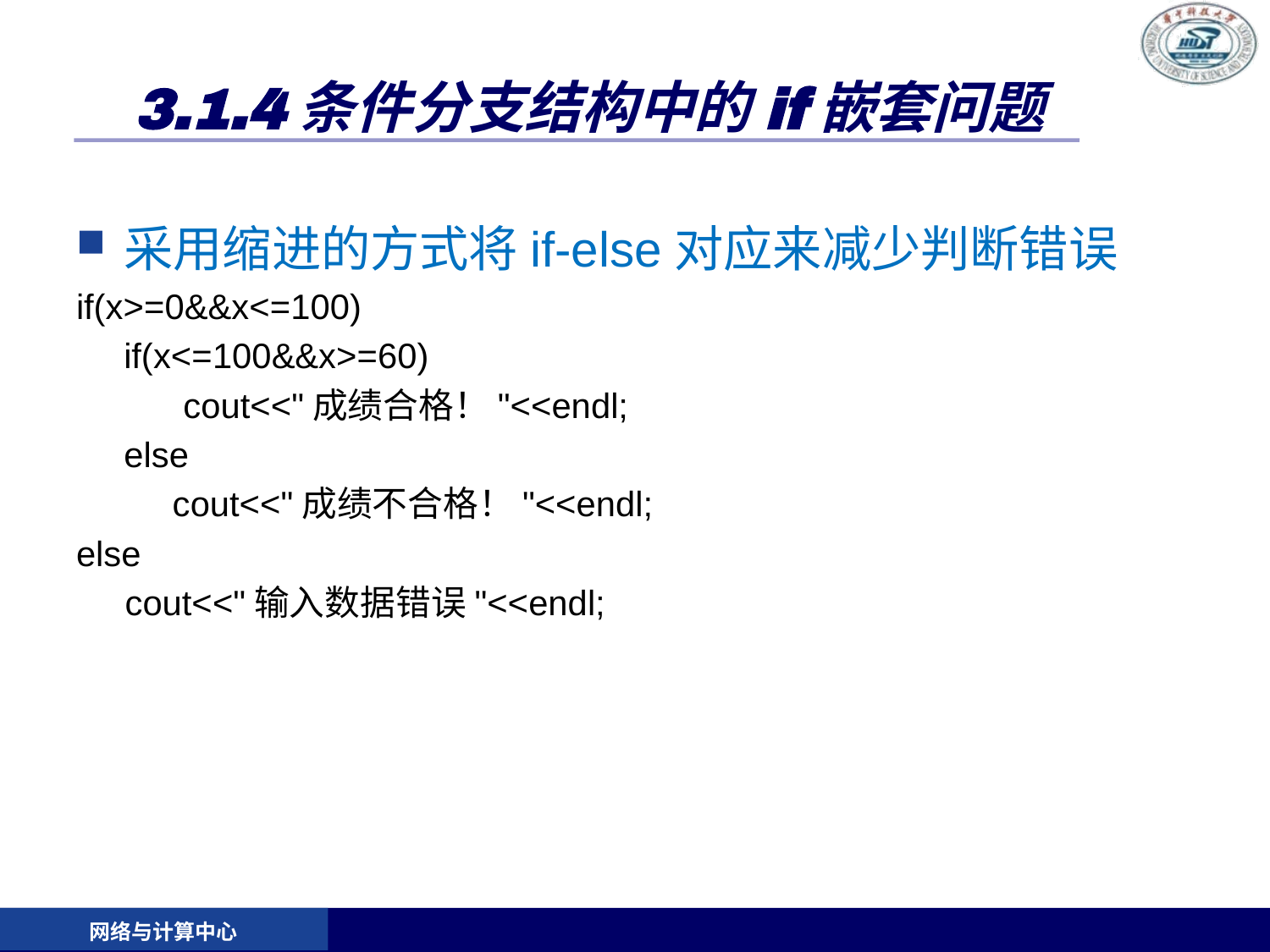

# 3.1.4条件分支结构中的if嵌套问题
采用缩进的方式将if-else对应来减少判断错误
if(x>=0&&x<=100)
	if(x<=100&&x>=60)
           cout<<"成绩合格！"<<endl;
	else
	     cout<<"成绩不合格！"<<endl;
else
     cout<<"输入数据错误"<<endl;

网络与计算中心